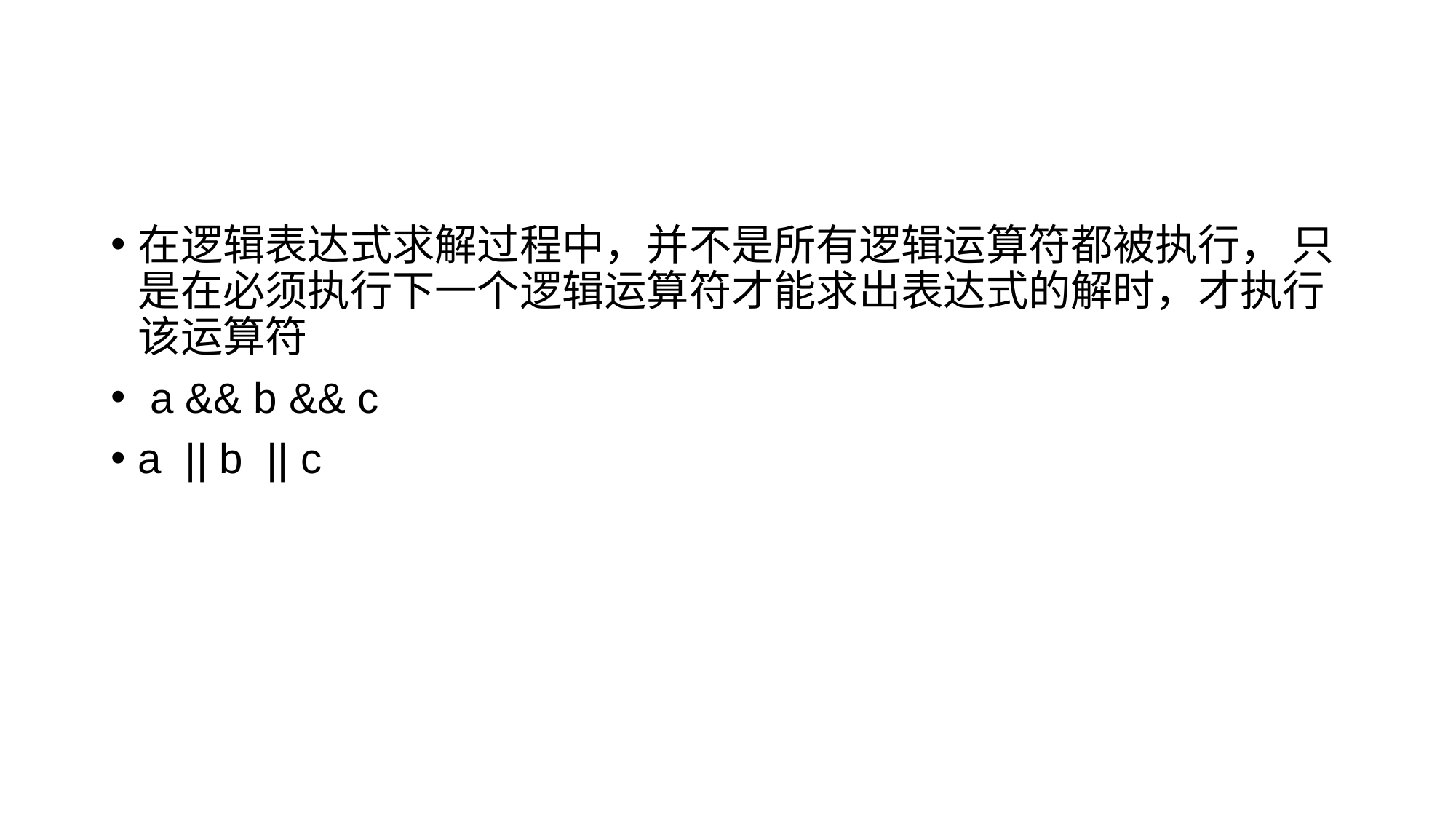

#
在逻辑表达式求解过程中，并不是所有逻辑运算符都被执行， 只是在必须执行下一个逻辑运算符才能求出表达式的解时，才执行该运算符
 a && b && c
a  || b  || c